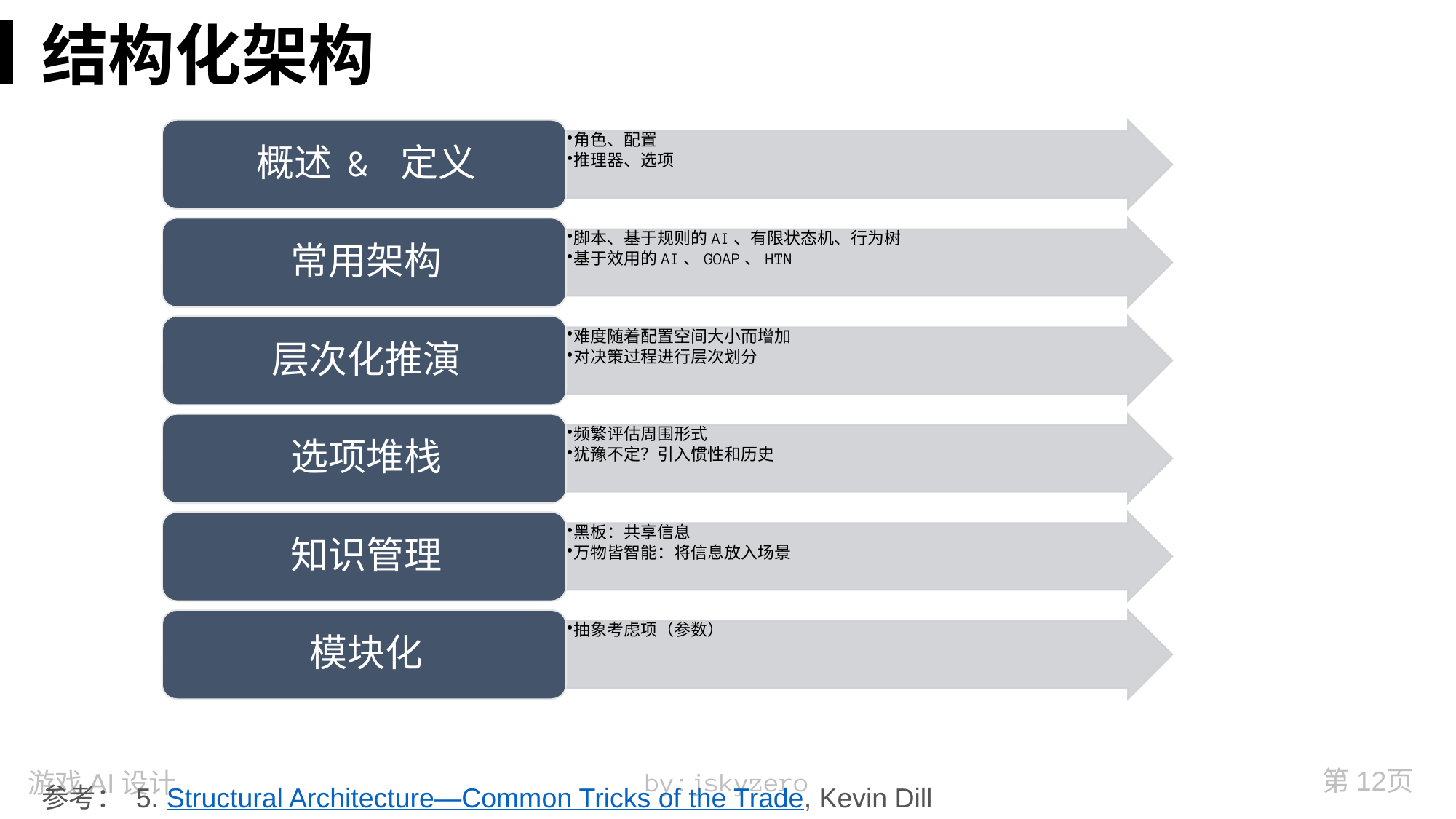

# 结构化架构
角色、配置
推理器、选项
概述 & 定义
脚本、基于规则的AI、有限状态机、行为树
基于效用的AI、GOAP、HTN
常用架构
难度随着配置空间大小而增加
对决策过程进行层次划分
层次化推演
频繁评估周围形式
犹豫不定？引入惯性和历史
选项堆栈
黑板：共享信息
万物皆智能：将信息放入场景
知识管理
抽象考虑项（参数）
模块化
参考： 5. Structural Architecture—Common Tricks of the Trade, Kevin Dill